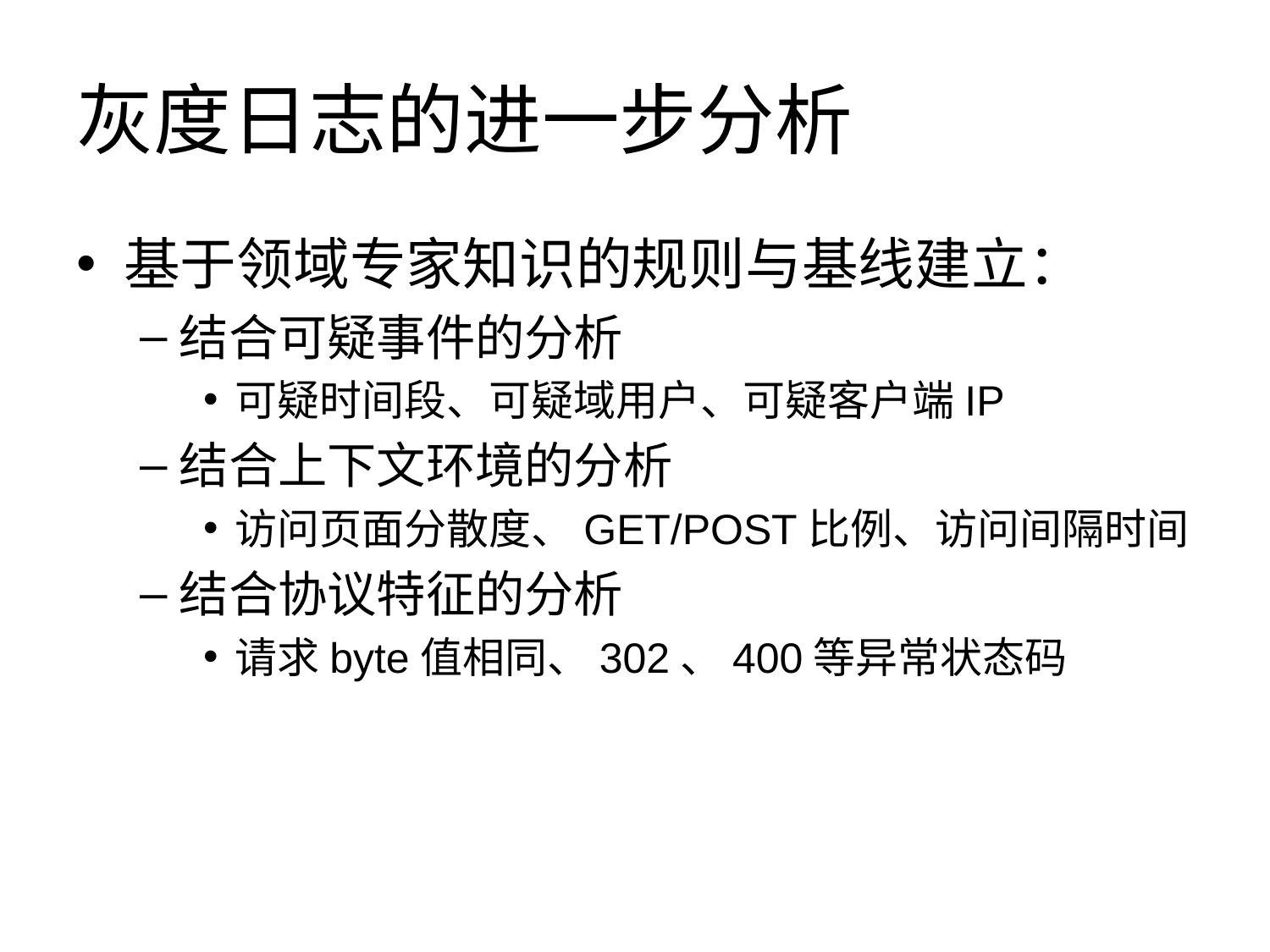

# 灰度日志的进一步分析
基于领域专家知识的规则与基线建立：
结合可疑事件的分析
可疑时间段、可疑域用户、可疑客户端IP
结合上下文环境的分析
访问页面分散度、GET/POST比例、访问间隔时间
结合协议特征的分析
请求byte值相同、302、400等异常状态码